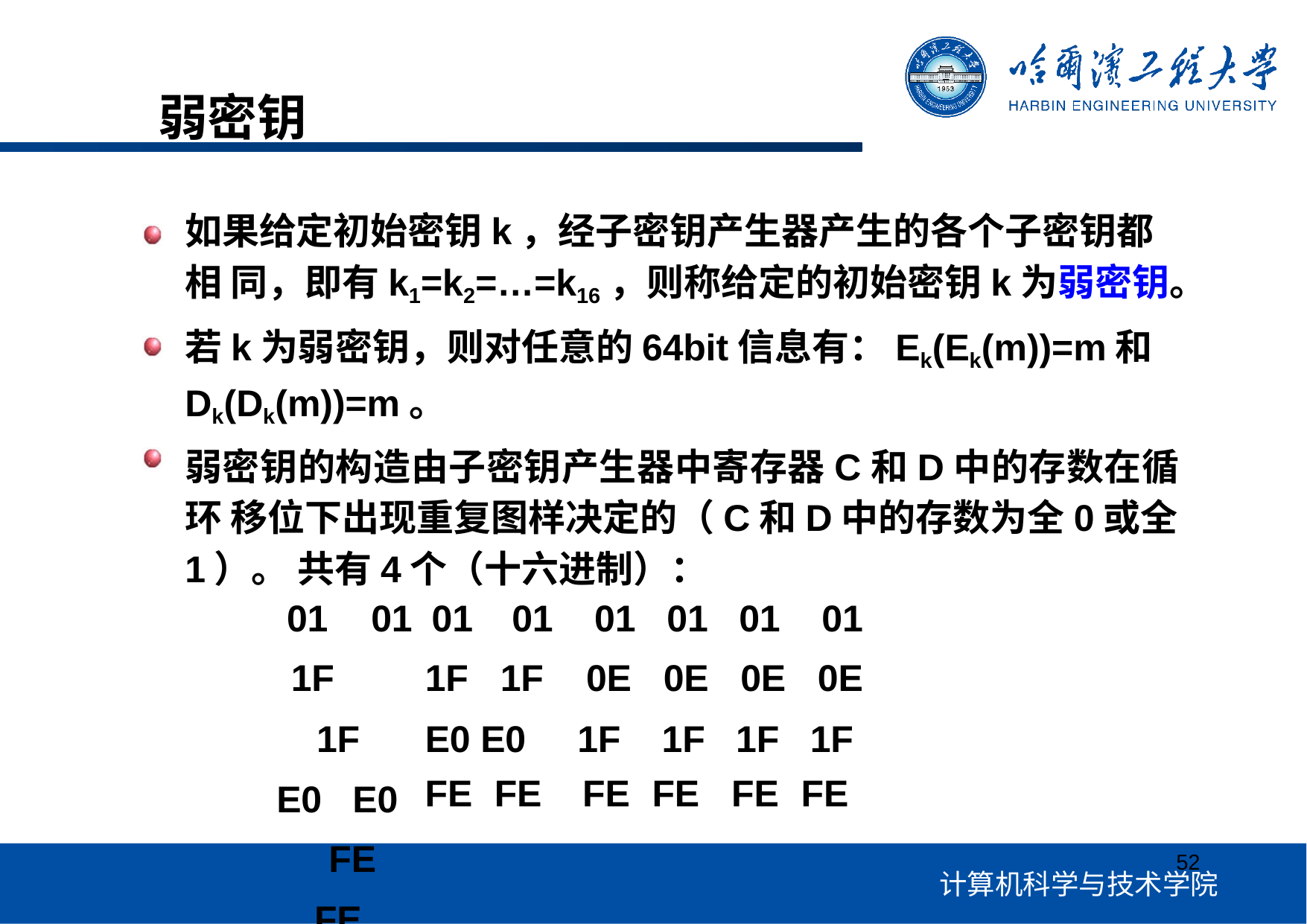

# 弱密钥
如果给定初始密钥k，经子密钥产生器产生的各个子密钥都相 同，即有k1=k2=…=k16，则称给定的初始密钥k为弱密钥。
若k为弱密钥，则对任意的64bit信息有：Ek(Ek(m))=m和
Dk(Dk(m))=m。
弱密钥的构造由子密钥产生器中寄存器C和D中的存数在循环 移位下出现重复图样决定的（C和D中的存数为全0或全1）。 共有4个（十六进制）：

01	01
 1F 	1F
E0   E0      FE	  FE
01	01    01	01	01	01
1F   1F    0E   0E   0E   0E
E0 E0     1F    1F   1F   1F
FE	FE
FE	FE
FE	FE
52